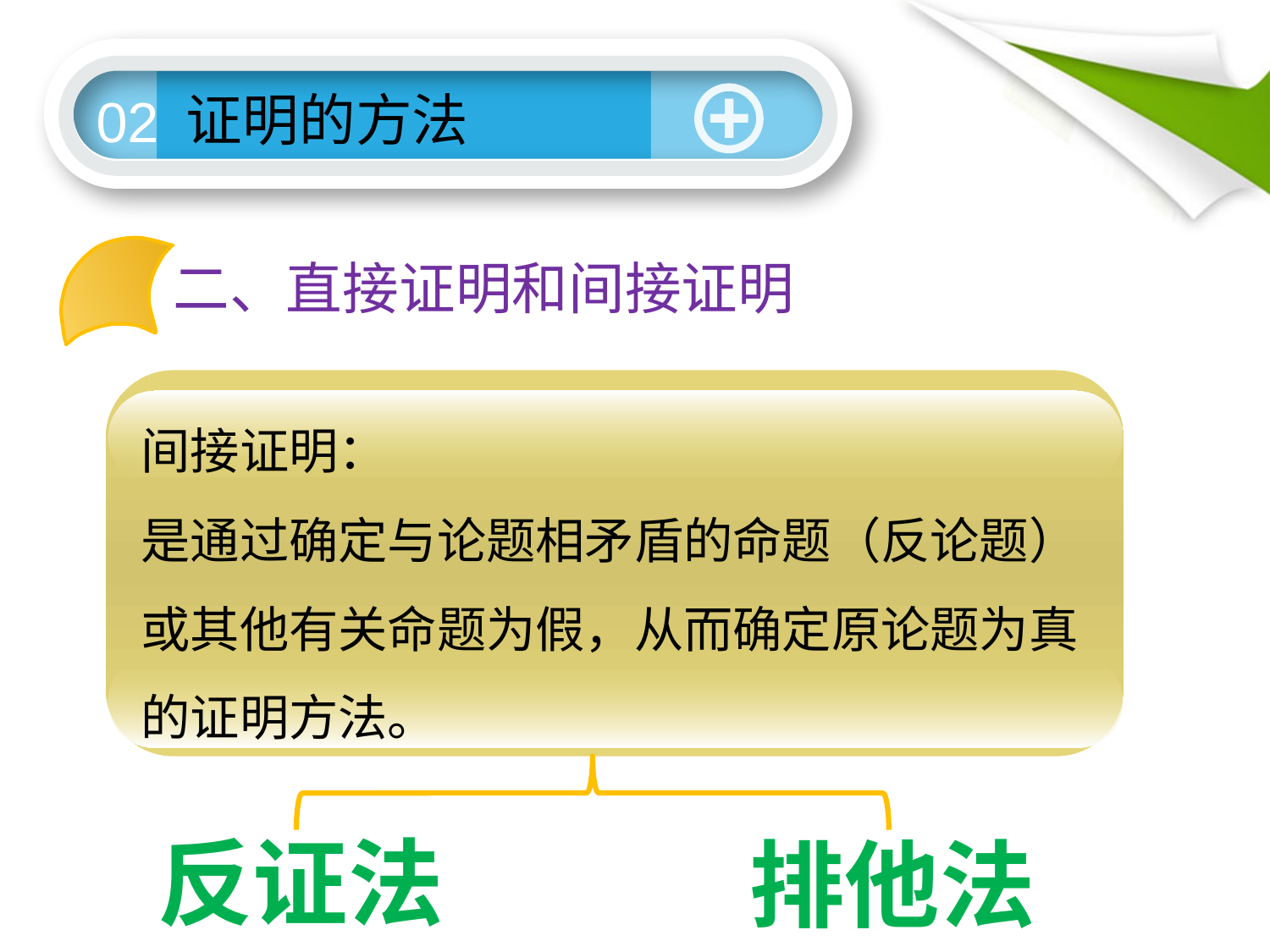

证明的方法
02

二、直接证明和间接证明

A  —  B
B  —  A

间接证明：
是通过确定与论题相矛盾的命题（反论题）或其他有关命题为假，从而确定原论题为真的证明方法。

反证法
排他法